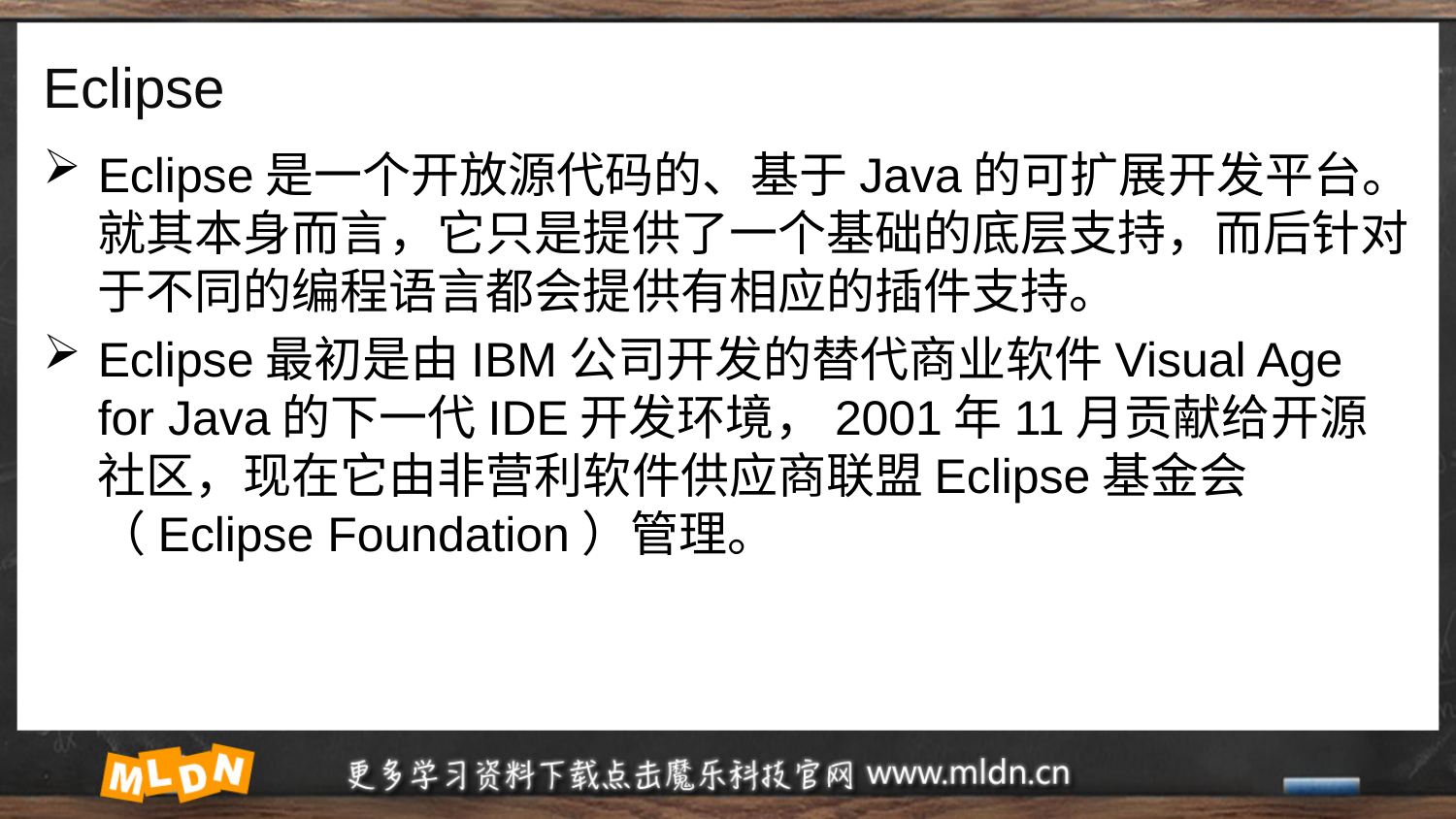

# Eclipse
Eclipse是一个开放源代码的、基于Java的可扩展开发平台。就其本身而言，它只是提供了一个基础的底层支持，而后针对于不同的编程语言都会提供有相应的插件支持。
Eclipse最初是由IBM公司开发的替代商业软件Visual Age for Java的下一代IDE开发环境，2001年11月贡献给开源社区，现在它由非营利软件供应商联盟Eclipse基金会（Eclipse Foundation）管理。